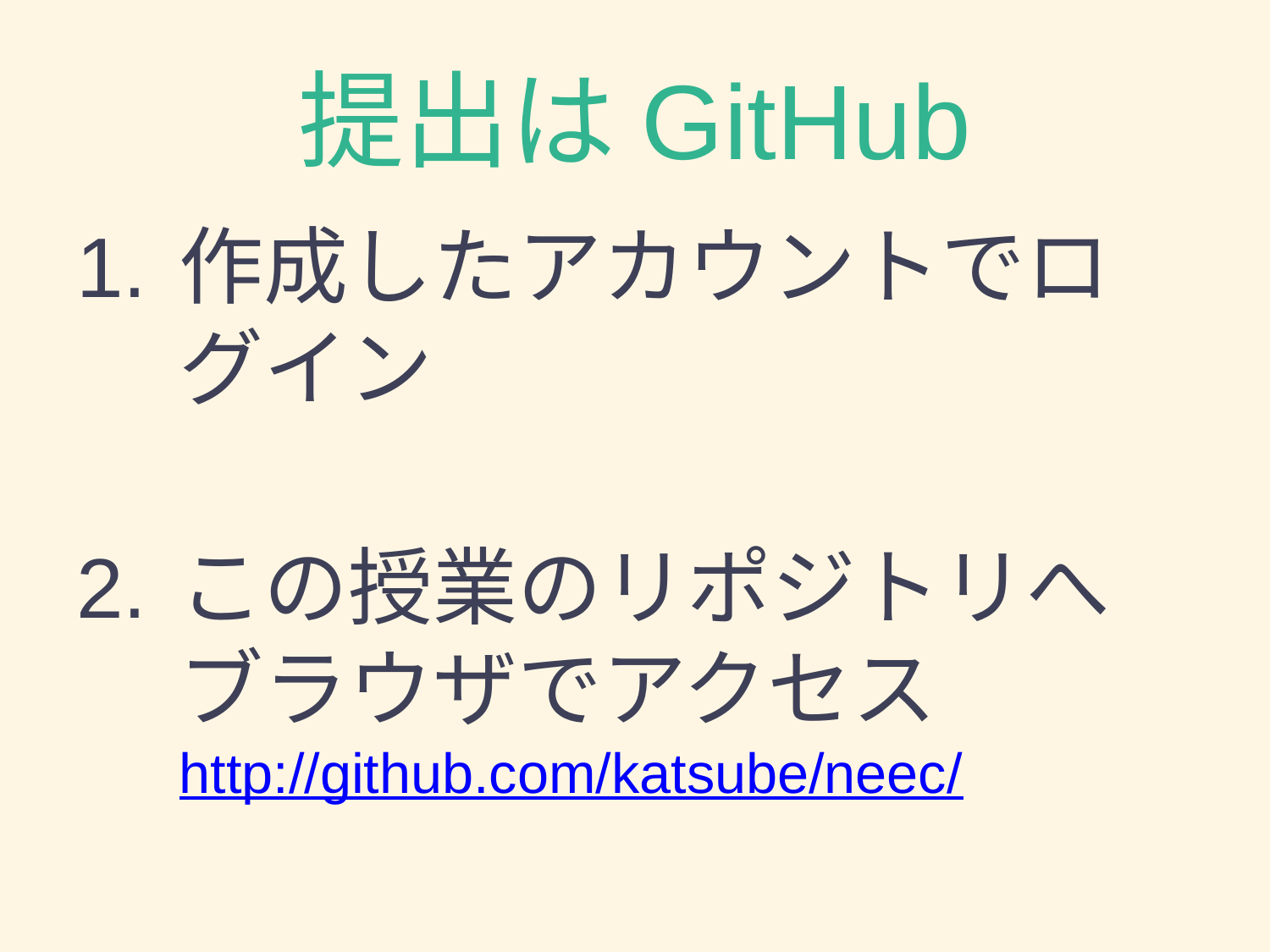

# 提出はGitHub
作成したアカウントでログイン
この授業のリポジトリへブラウザでアクセス
http://github.com/katsube/neec/